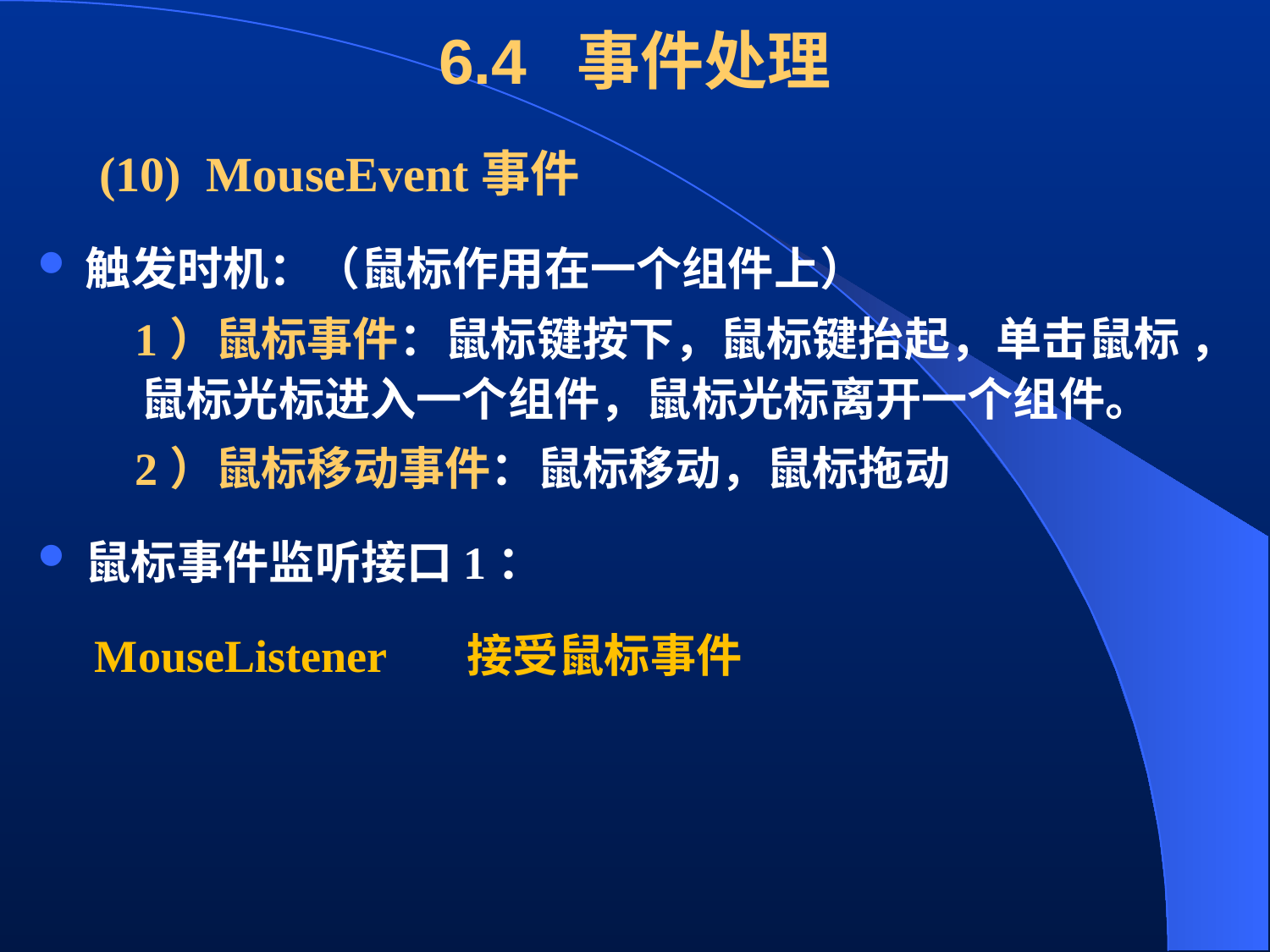

# 6.4  事件处理
     (10)  MouseEvent事件
触发时机：（鼠标作用在一个组件上）
   1）鼠标事件：鼠标键按下，鼠标键抬起，单击鼠标 ，鼠标光标进入一个组件，鼠标光标离开一个组件。
   2）鼠标移动事件：鼠标移动，鼠标拖动
鼠标事件监听接口1：
     MouseListener      接受鼠标事件